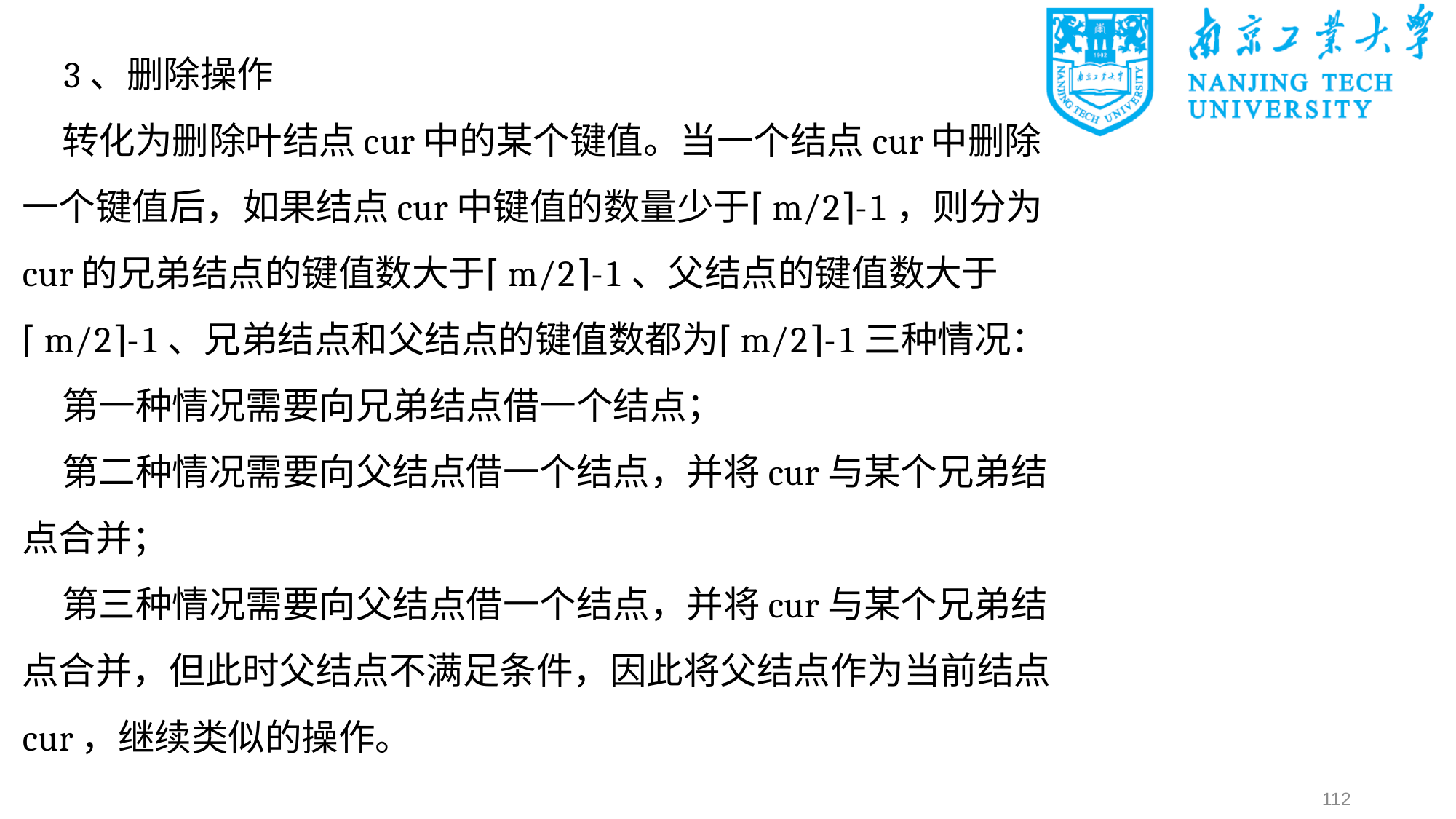

3、删除操作
转化为删除叶结点cur中的某个键值。当一个结点cur中删除一个键值后，如果结点cur中键值的数量少于⌈m/2⌉-1，则分为cur的兄弟结点的键值数大于⌈m/2⌉-1、父结点的键值数大于⌈m/2⌉-1、兄弟结点和父结点的键值数都为⌈m/2⌉-1三种情况：
第一种情况需要向兄弟结点借一个结点；
第二种情况需要向父结点借一个结点，并将cur与某个兄弟结点合并；
第三种情况需要向父结点借一个结点，并将cur与某个兄弟结点合并，但此时父结点不满足条件，因此将父结点作为当前结点cur，继续类似的操作。
112